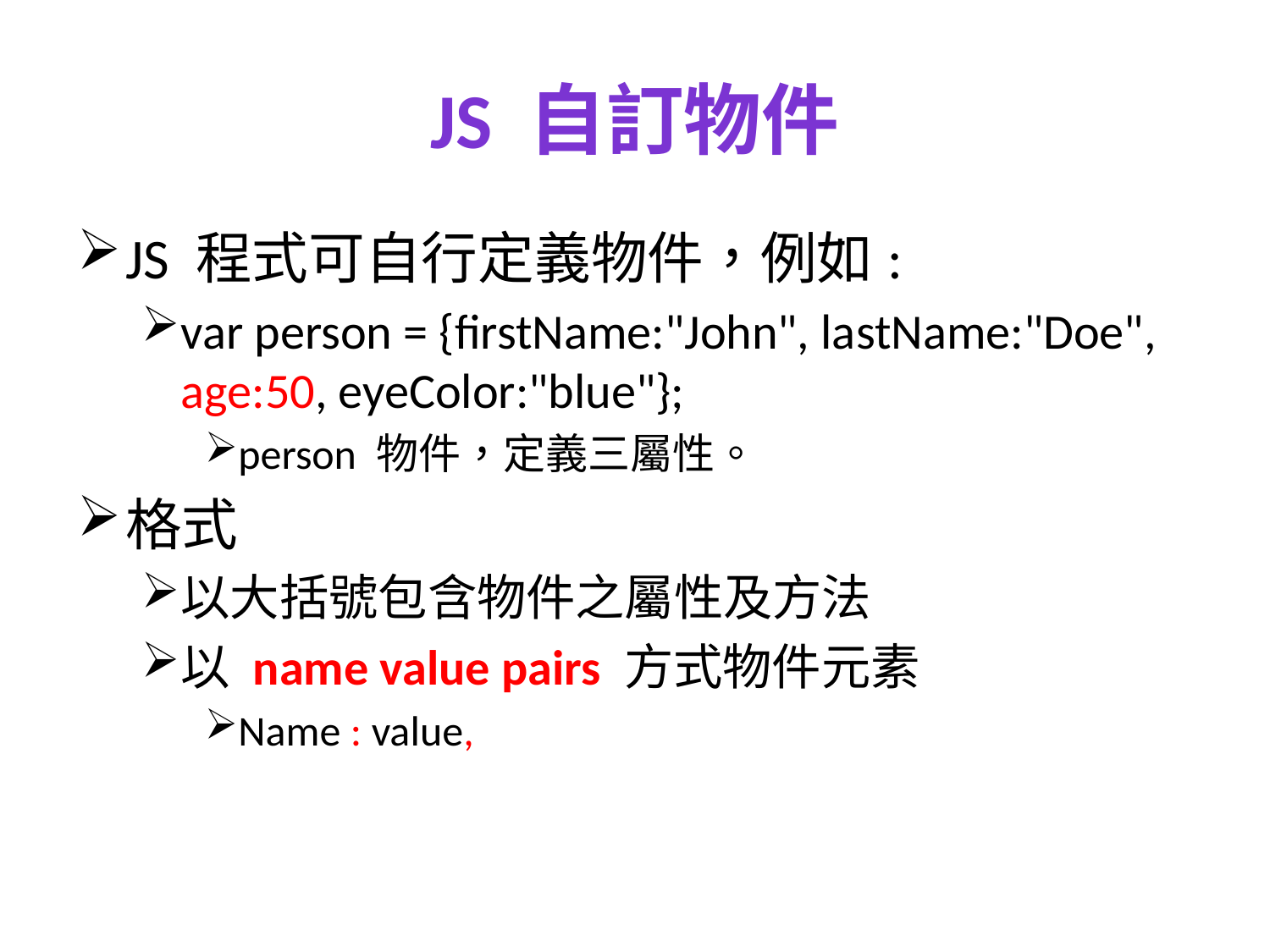

# JS 自訂物件
JS 程式可自行定義物件，例如:
var person = {firstName:"John", lastName:"Doe", age:50, eyeColor:"blue"};
person 物件，定義三屬性。
格式
以大括號包含物件之屬性及方法
以 name value pairs 方式物件元素
Name : value,